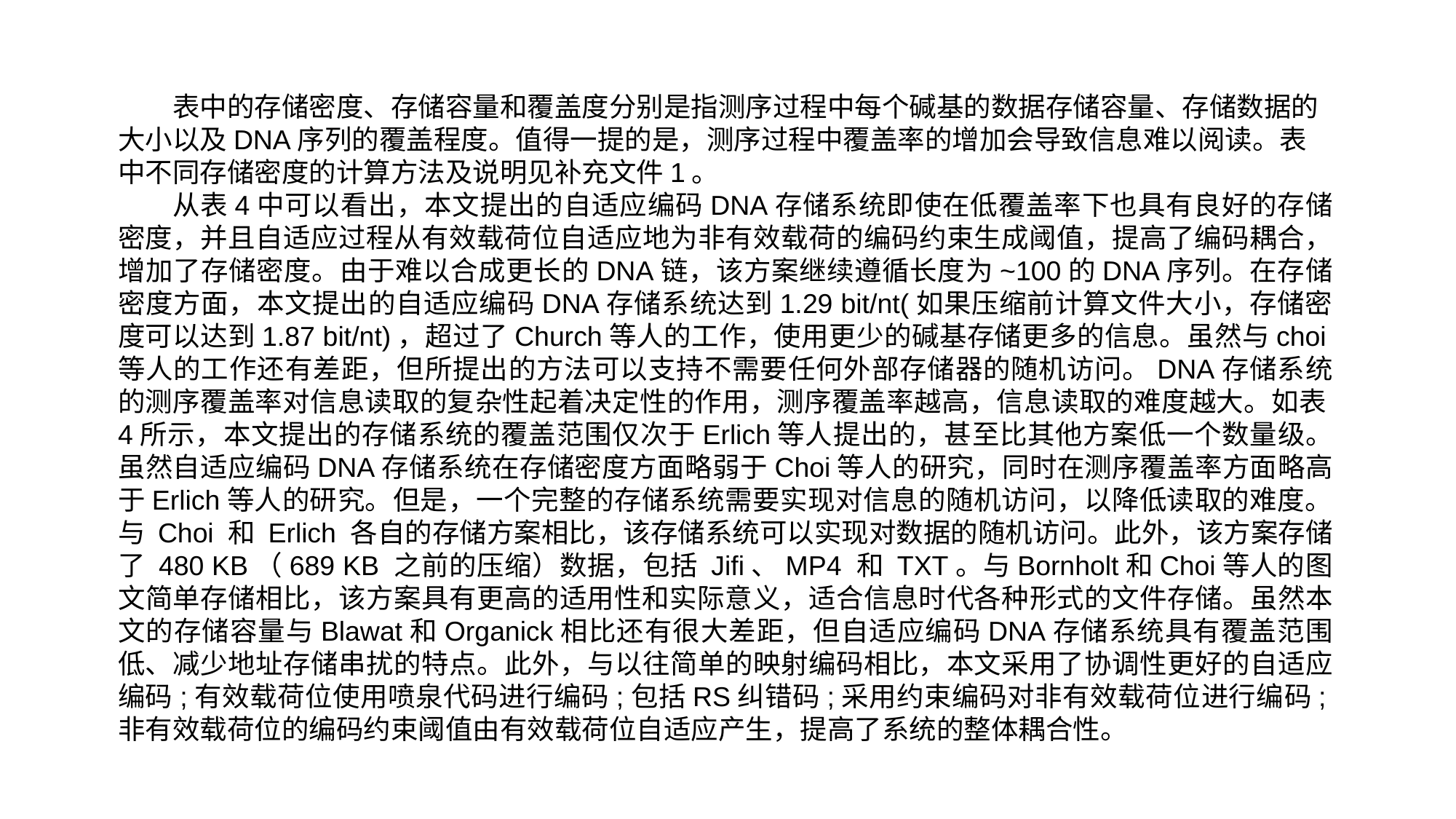

表中的存储密度、存储容量和覆盖度分别是指测序过程中每个碱基的数据存储容量、存储数据的大小以及DNA序列的覆盖程度。值得一提的是，测序过程中覆盖率的增加会导致信息难以阅读。表中不同存储密度的计算方法及说明见补充文件1。
从表4中可以看出，本文提出的自适应编码DNA存储系统即使在低覆盖率下也具有良好的存储密度，并且自适应过程从有效载荷位自适应地为非有效载荷的编码约束生成阈值，提高了编码耦合，增加了存储密度。由于难以合成更长的DNA链，该方案继续遵循长度为~100的DNA序列。在存储密度方面，本文提出的自适应编码DNA存储系统达到1.29 bit/nt(如果压缩前计算文件大小，存储密度可以达到1.87 bit/nt)，超过了Church等人的工作，使用更少的碱基存储更多的信息。虽然与choi等人的工作还有差距，但所提出的方法可以支持不需要任何外部存储器的随机访问。DNA存储系统的测序覆盖率对信息读取的复杂性起着决定性的作用，测序覆盖率越高，信息读取的难度越大。如表4所示，本文提出的存储系统的覆盖范围仅次于Erlich等人提出的，甚至比其他方案低一个数量级。虽然自适应编码DNA存储系统在存储密度方面略弱于Choi等人的研究，同时在测序覆盖率方面略高于Erlich等人的研究。但是，一个完整的存储系统需要实现对信息的随机访问，以降低读取的难度。与 Choi 和 Erlich 各自的存储方案相比，该存储系统可以实现对数据的随机访问。此外，该方案存储了 480 KB（689 KB 之前的压缩）数据，包括 Jifi、MP4 和 TXT。与Bornholt和Choi等人的图文简单存储相比，该方案具有更高的适用性和实际意义，适合信息时代各种形式的文件存储。虽然本文的存储容量与Blawat和Organick相比还有很大差距，但自适应编码DNA存储系统具有覆盖范围低、减少地址存储串扰的特点。此外，与以往简单的映射编码相比，本文采用了协调性更好的自适应编码;有效载荷位使用喷泉代码进行编码;包括RS纠错码;采用约束编码对非有效载荷位进行编码;非有效载荷位的编码约束阈值由有效载荷位自适应产生，提高了系统的整体耦合性。